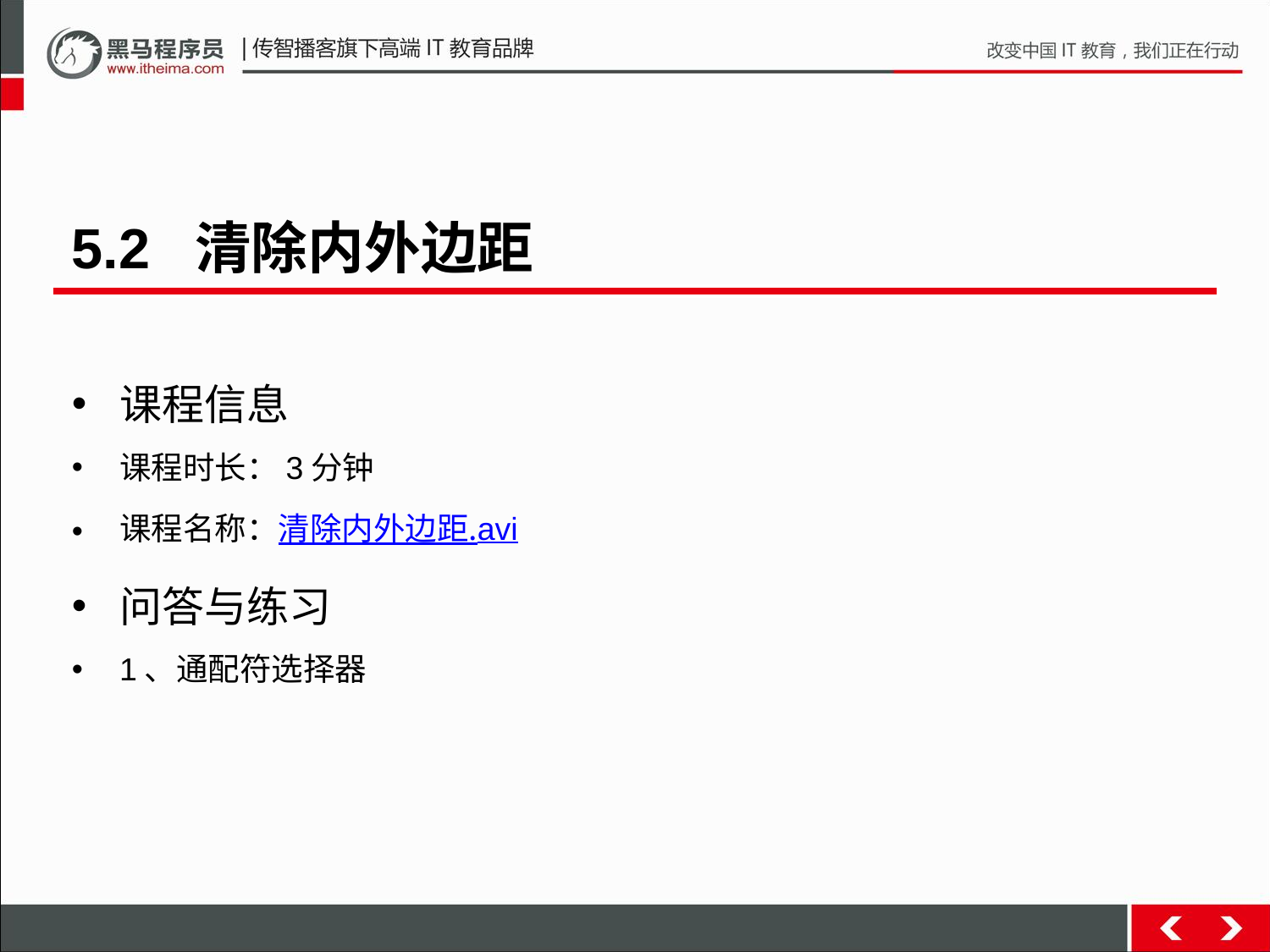

5.2  清除内外边距
课程信息
课程时长：3分钟
课程名称：清除内外边距.avi
问答与练习
1、通配符选择器